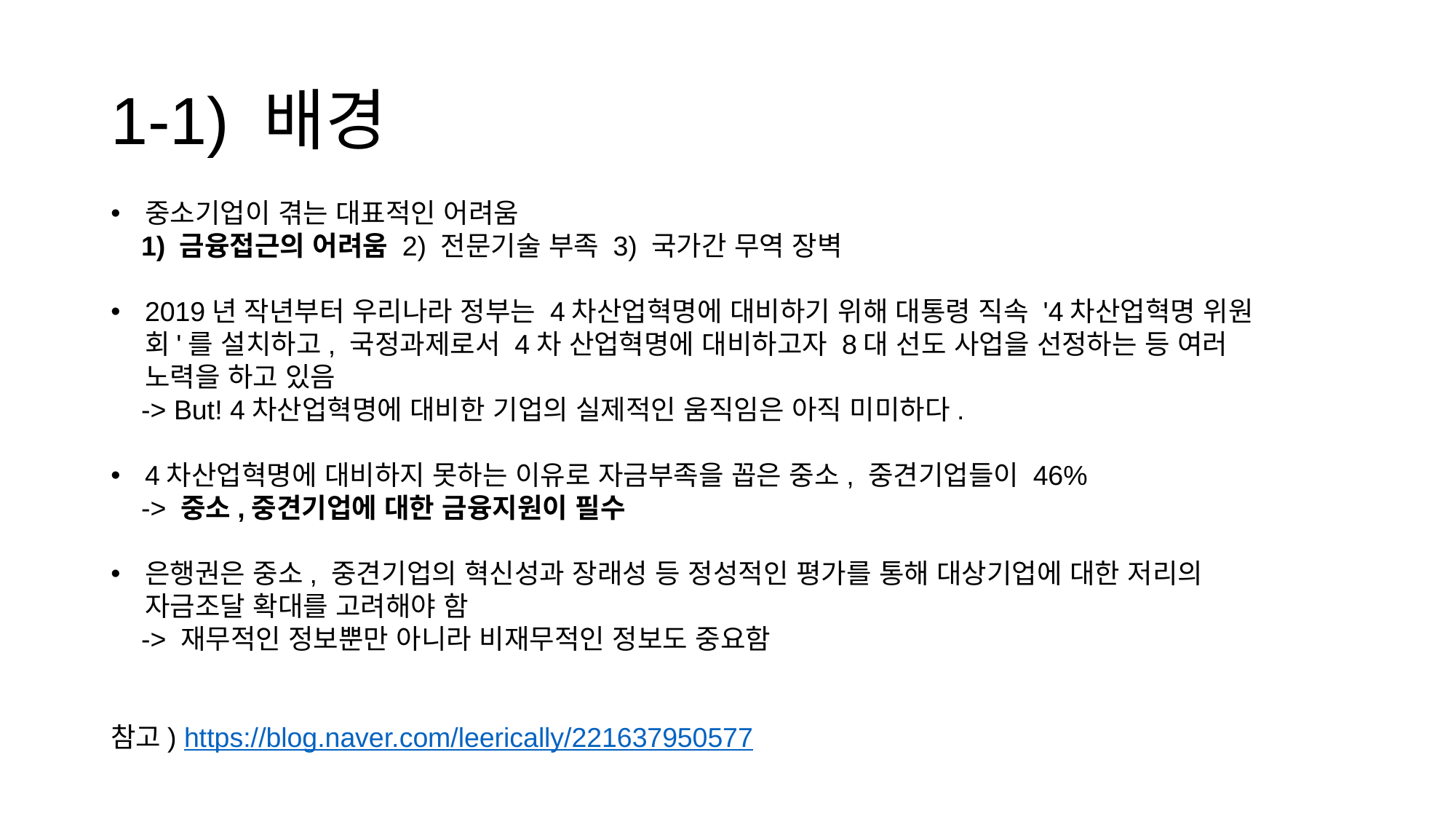

# 1-1) 배경
중소기업이 겪는 대표적인 어려움
    1) 금융접근의 어려움 2) 전문기술 부족 3) 국가간 무역 장벽

2019년 작년부터 우리나라 정부는 4차산업혁명에 대비하기 위해 대통령 직속 '4차산업혁명 위원회'를 설치하고, 국정과제로서 4차 산업혁명에 대비하고자 8대 선도 사업을 선정하는 등 여러 노력을 하고 있음
    -> But! 4차산업혁명에 대비한 기업의 실제적인 움직임은 아직 미미하다. ​
4차산업혁명에 대비하지 못하는 이유로 자금부족을 꼽은 중소, 중견기업들이 46%
    -> 중소,중견기업에 대한 금융지원이 필수

은행권은 중소, 중견기업의 혁신성과 장래성 등 정성적인 평가를 통해 대상기업에 대한 저리의 자금조달 확대를 고려해야 함
    -> 재무적인 정보뿐만 아니라 비재무적인 정보도 중요함

참고) https://blog.naver.com/leerically/221637950577